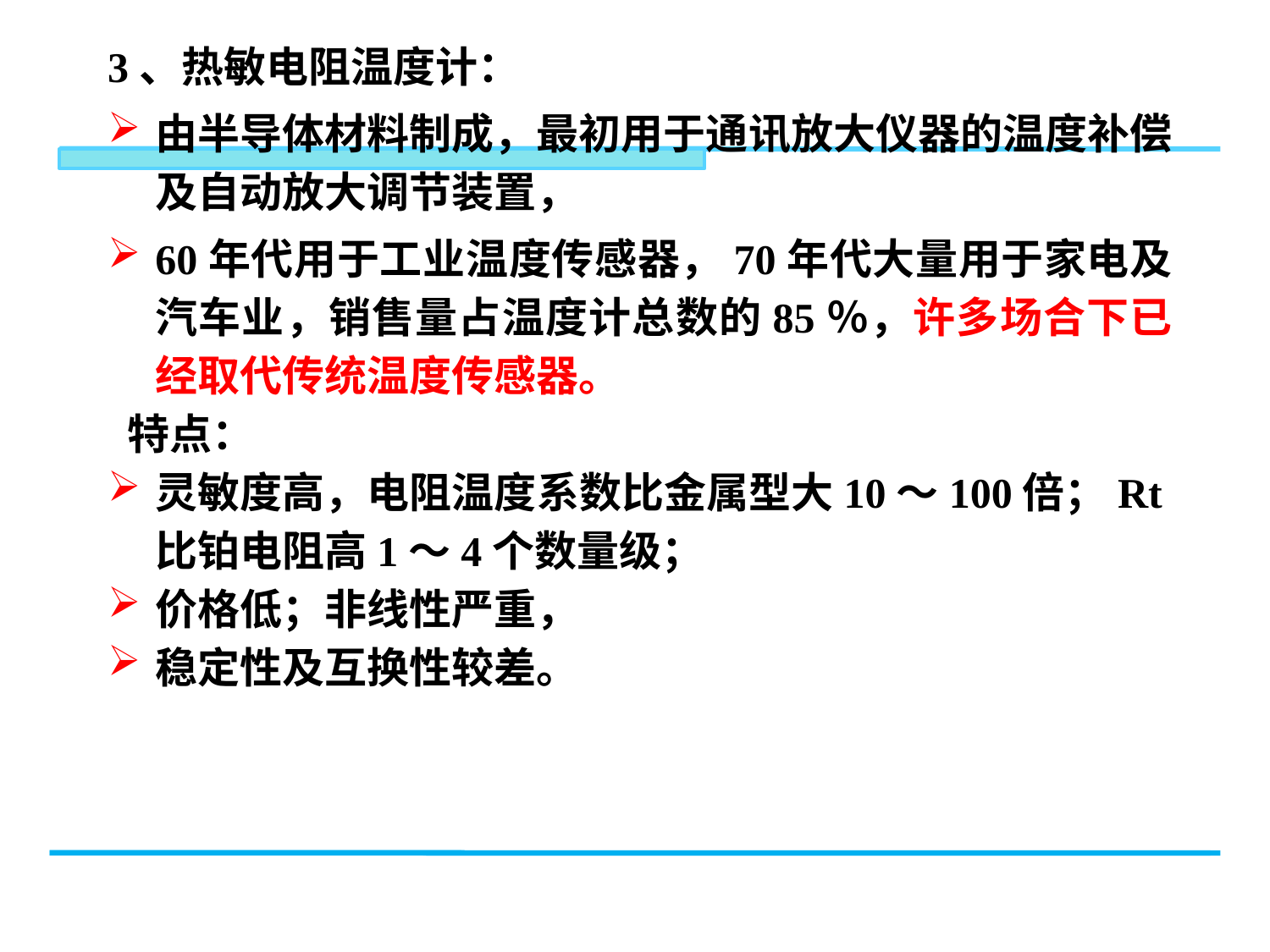

3、热敏电阻温度计：
由半导体材料制成，最初用于通讯放大仪器的温度补偿及自动放大调节装置，
60年代用于工业温度传感器，70年代大量用于家电及汽车业，销售量占温度计总数的85％，许多场合下已经取代传统温度传感器。
 特点：
灵敏度高，电阻温度系数比金属型大10～100倍；Rt比铂电阻高1～4个数量级；
价格低；非线性严重，
稳定性及互换性较差。